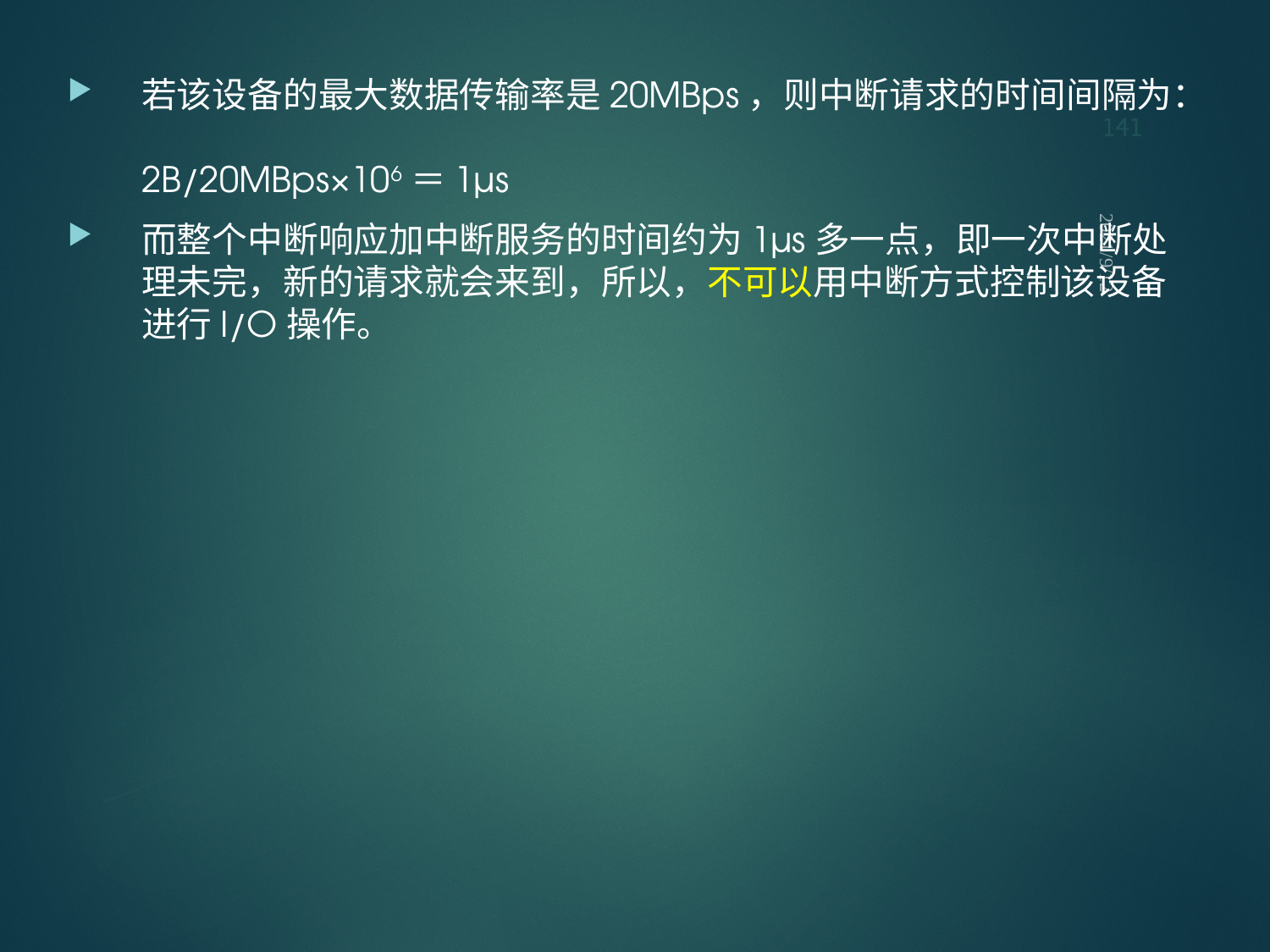

141
若该设备的最大数据传输率是20MBps，则中断请求的时间间隔为：
2B/20MBps×106＝1µs
而整个中断响应加中断服务的时间约为1µs多一点，即一次中断处理未完，新的请求就会来到，所以，不可以用中断方式控制该设备进行I/O操作。
2021/9/12